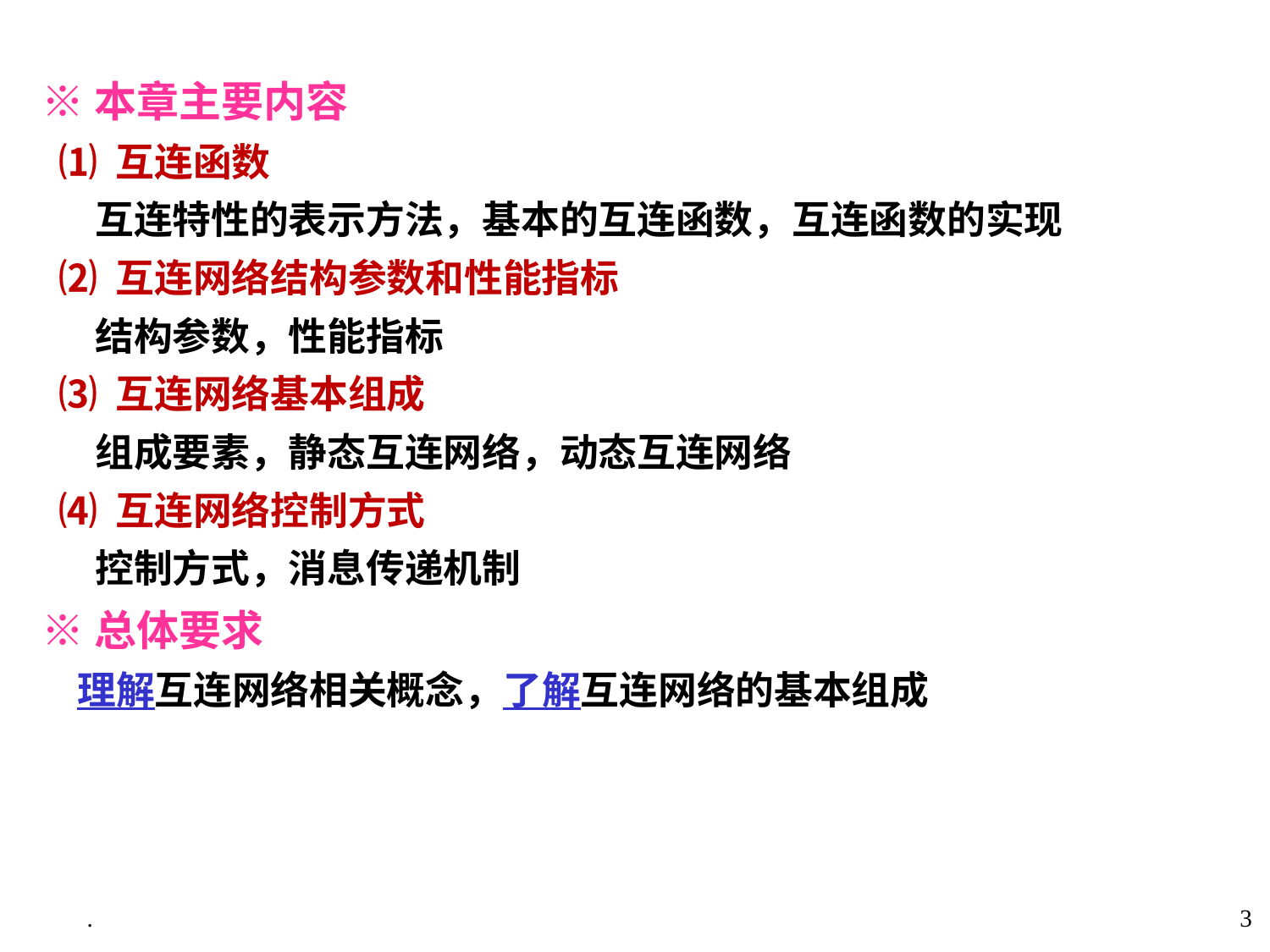

※本章主要内容
   ⑴ 互连函数
      互连特性的表示方法，基本的互连函数，互连函数的实现
   ⑵ 互连网络结构参数和性能指标
      结构参数，性能指标
   ⑶ 互连网络基本组成
      组成要素，静态互连网络，动态互连网络
   ⑷ 互连网络控制方式
      控制方式，消息传递机制
 ※总体要求
    理解互连网络相关概念，了解互连网络的基本组成
.
3